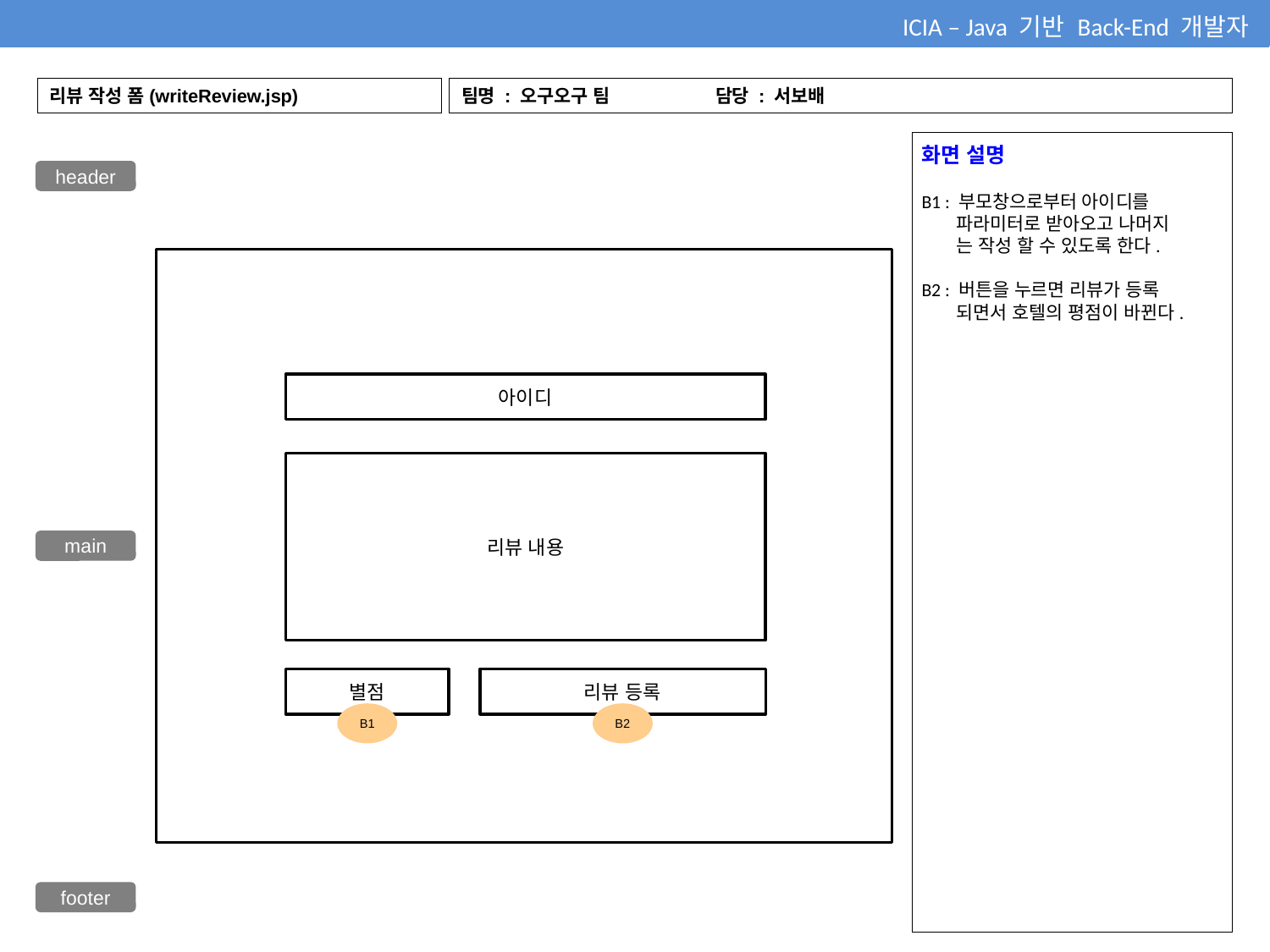

ICIA – Java 기반 Back-End 개발자
리뷰 작성 폼(writeReview.jsp)
팀명 : 오구오구 팀	담당 : 서보배
화면 설명

B1 : 부모창으로부터 아이디를
      파라미터로 받아오고 나머지
      는 작성 할 수 있도록 한다.

B2 : 버튼을 누르면 리뷰가 등록
      되면서 호텔의 평점이 바뀐다.
header

아이디
리뷰 내용
별점
리뷰 등록
B1
B2
main
footer